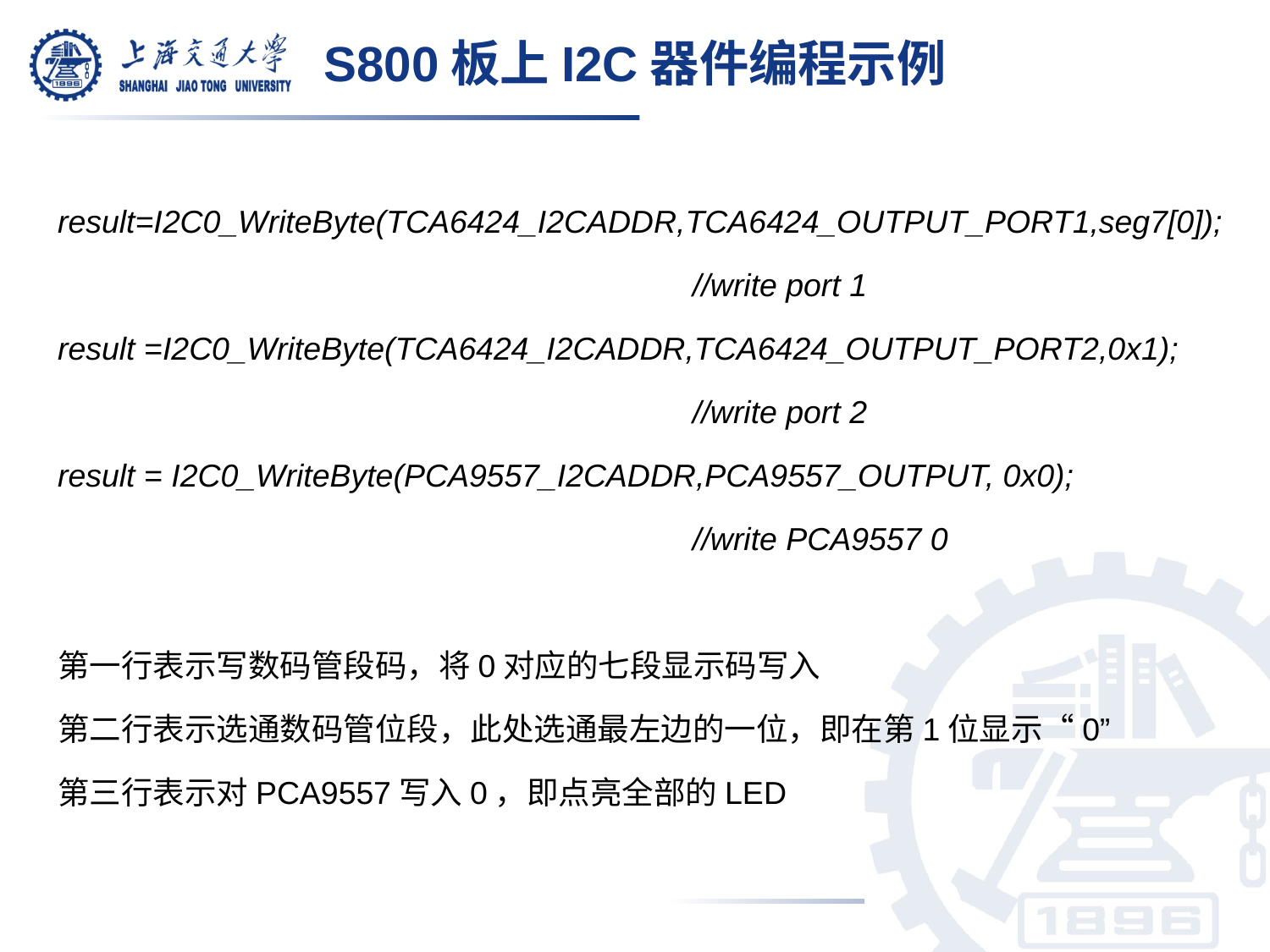

# S800板上I2C器件编程示例
result=I2C0_WriteByte(TCA6424_I2CADDR,TCA6424_OUTPUT_PORT1,seg7[0]);
					//write port 1
result =I2C0_WriteByte(TCA6424_I2CADDR,TCA6424_OUTPUT_PORT2,0x1);
					//write port 2
result = I2C0_WriteByte(PCA9557_I2CADDR,PCA9557_OUTPUT, 0x0);
					//write PCA9557 0

第一行表示写数码管段码，将0对应的七段显示码写入
第二行表示选通数码管位段，此处选通最左边的一位，即在第1位显示“0”
第三行表示对PCA9557写入0，即点亮全部的LED